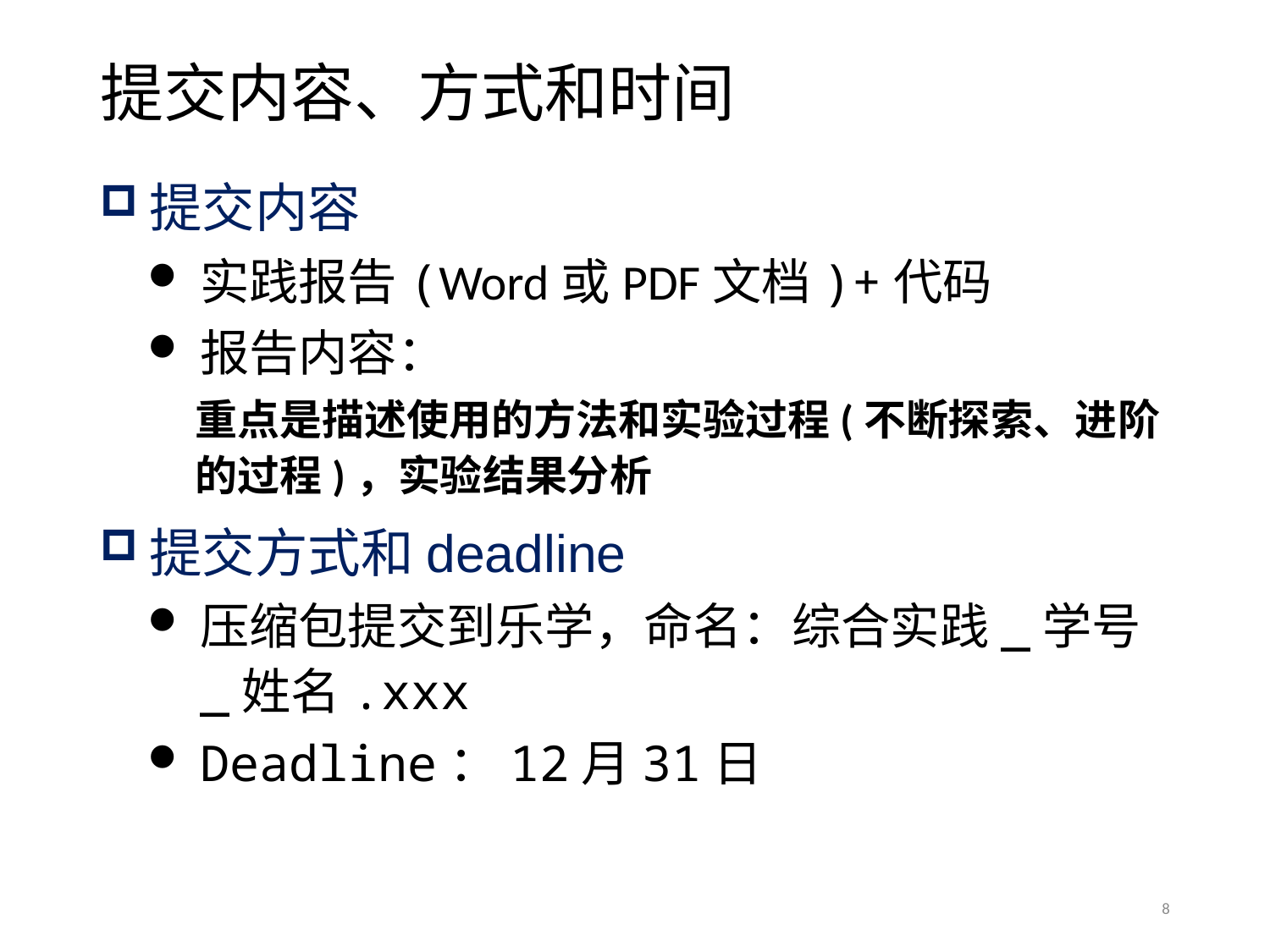

# 提交内容、方式和时间
提交内容
实践报告(Word或PDF文档)+代码
报告内容：
重点是描述使用的方法和实验过程(不断探索、进阶的过程)，实验结果分析
提交方式和deadline
压缩包提交到乐学，命名：综合实践_学号_姓名.xxx
Deadline：12月31日

8